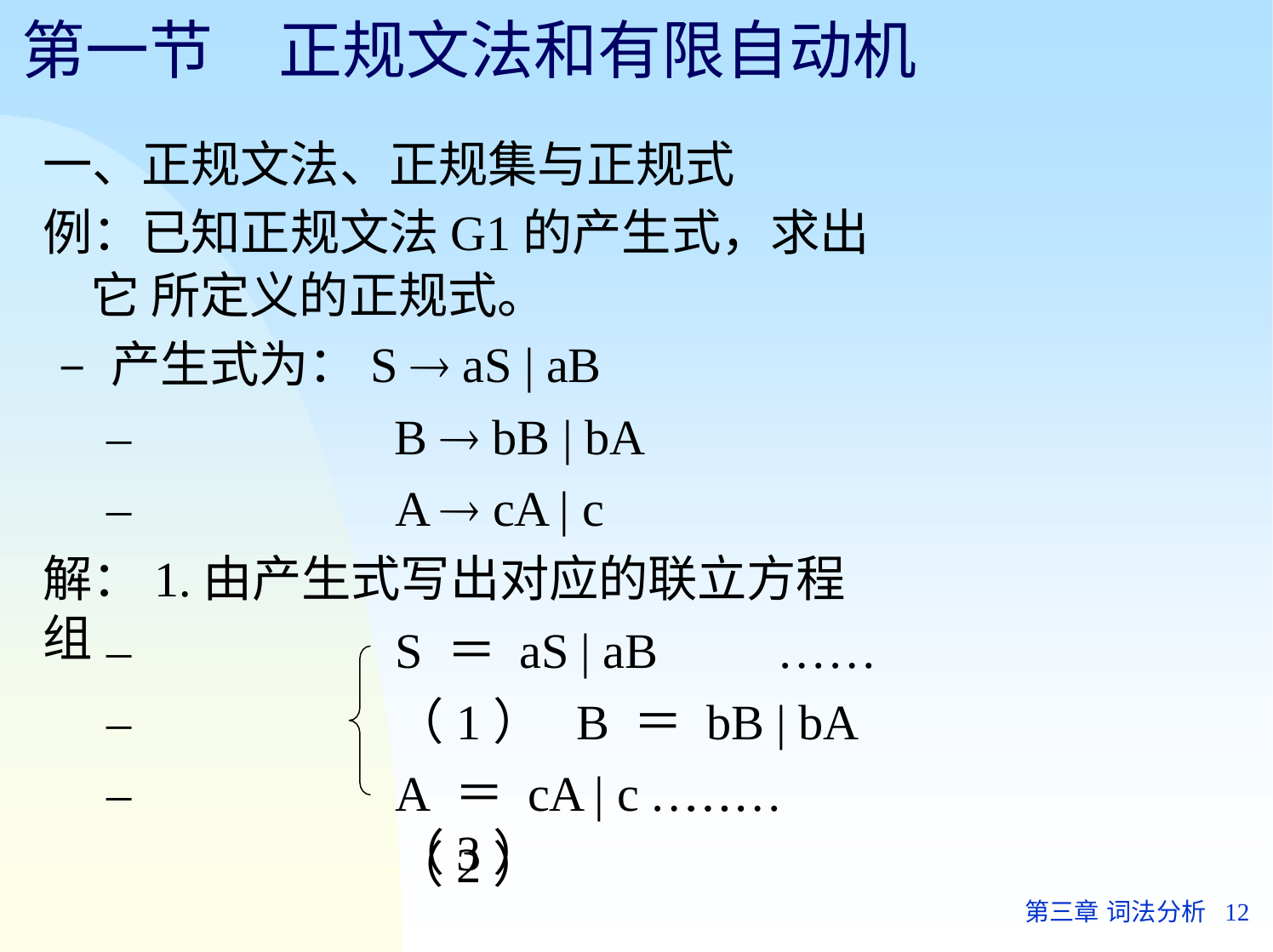

# 第一节	正规文法和有限自动机
一、正规文法、正规集与正规式
例：已知正规文法G1的产生式，求出它 所定义的正规式。
– 产生式为：S → aS | aB
–
–
B → bB | bA  A → cA | c
解：1.由产生式写出对应的联立方程组
–
–
–
S ＝ aS | aB	……（1）  B ＝ bB | bA		……（2）

A ＝ cA | c	……（3）
第三章 词法分析	12